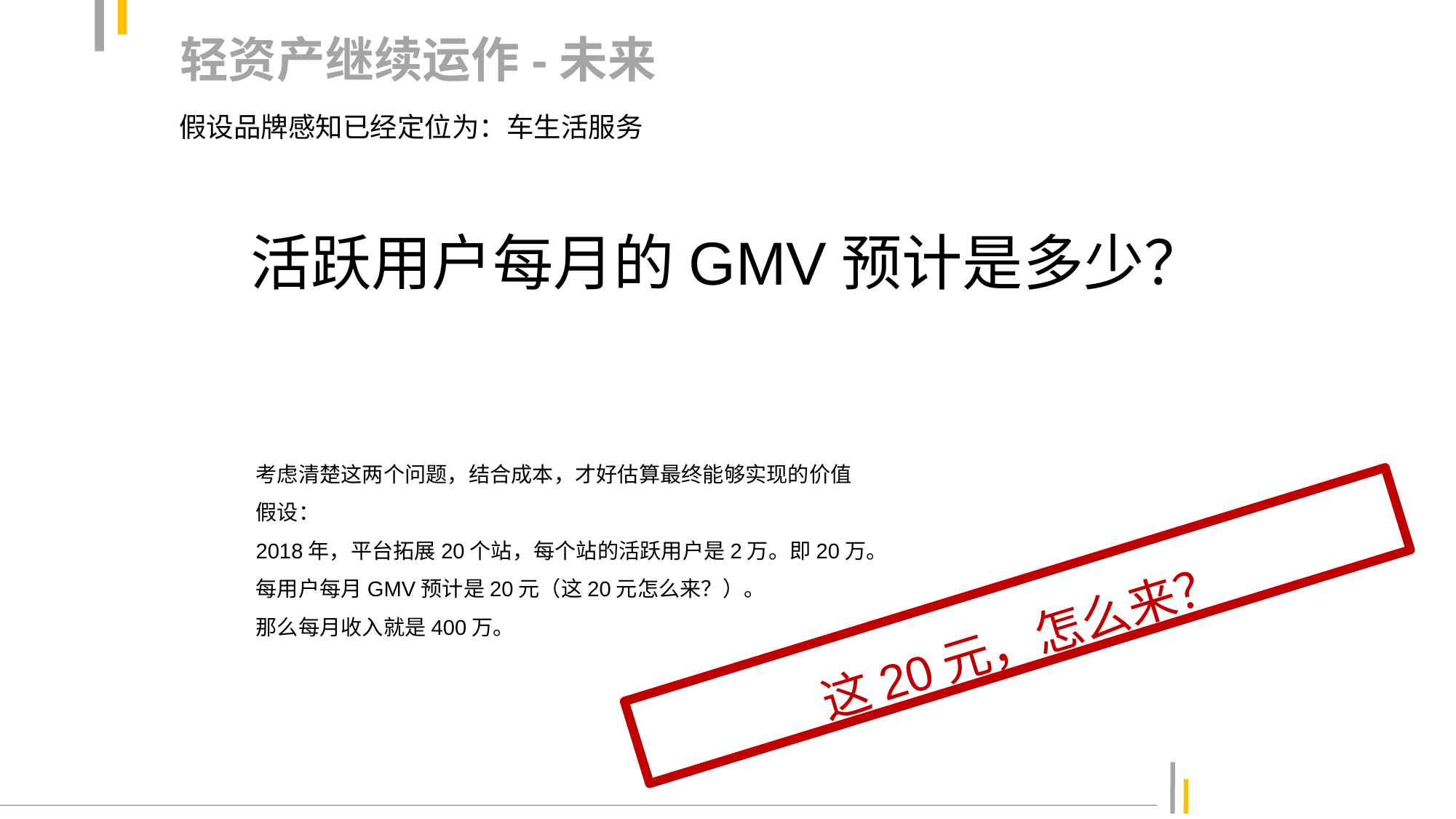

轻资产继续运作-未来
假设品牌感知已经定位为：车生活服务
活跃用户每月的GMV预计是多少？
考虑清楚这两个问题，结合成本，才好估算最终能够实现的价值
假设：
2018年，平台拓展20个站，每个站的活跃用户是2万。即20万。
每用户每月GMV预计是20元（这20元怎么来？）。
那么每月收入就是400万。
这20元，怎么来？